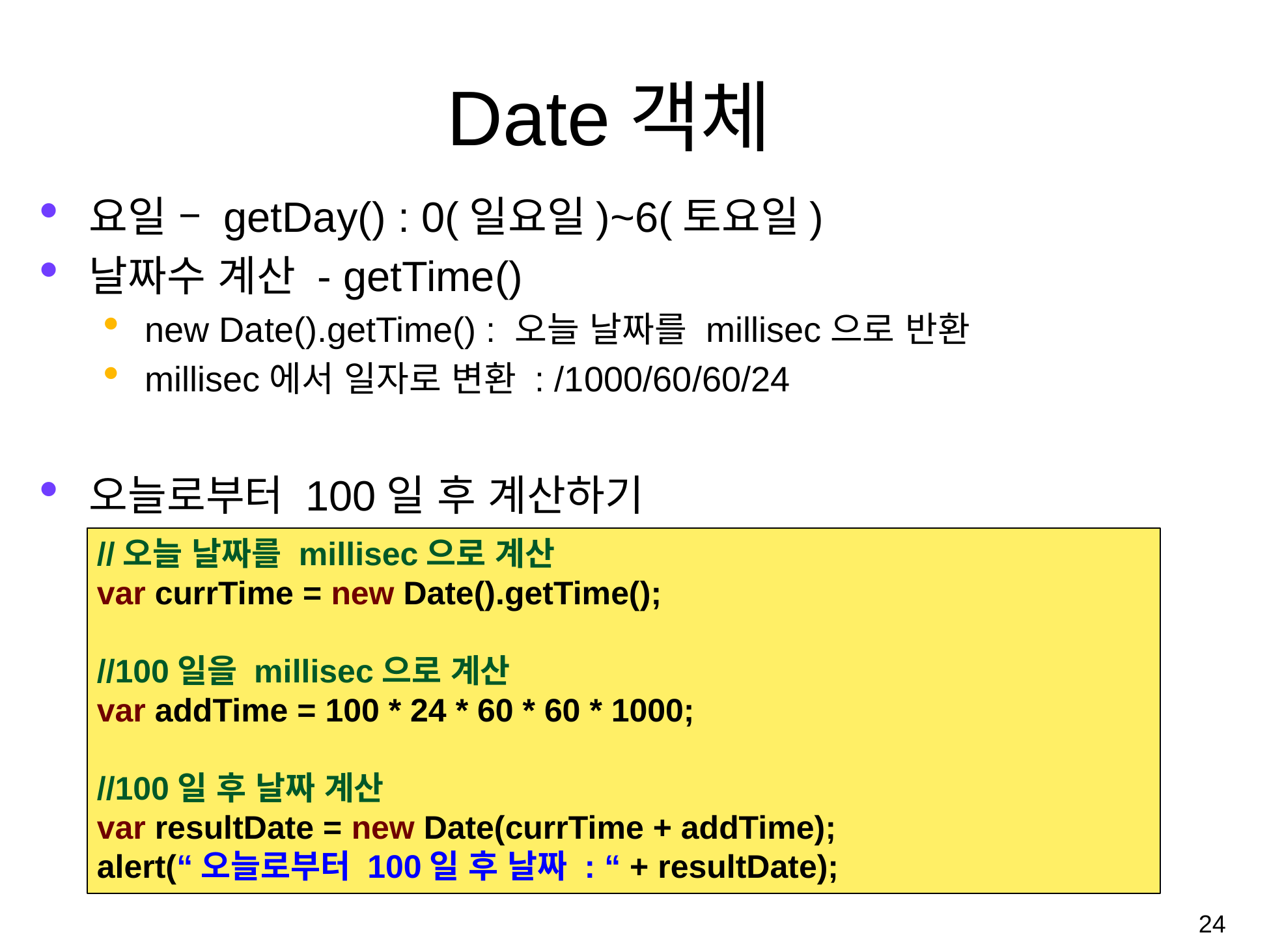

# Date객체
요일 – getDay() : 0(일요일)~6(토요일)
날짜수 계산 - getTime()
new Date().getTime() : 오늘 날짜를 millisec으로 반환
millisec에서 일자로 변환 : /1000/60/60/24

오늘로부터 100일 후 계산하기
//오늘 날짜를 millisec으로 계산
var currTime = new Date().getTime();

//100일을 millisec으로 계산
var addTime = 100 * 24 * 60 * 60 * 1000;

//100일 후 날짜 계산
var resultDate = new Date(currTime + addTime);
alert(“오늘로부터 100일 후 날짜 : “ + resultDate);

24